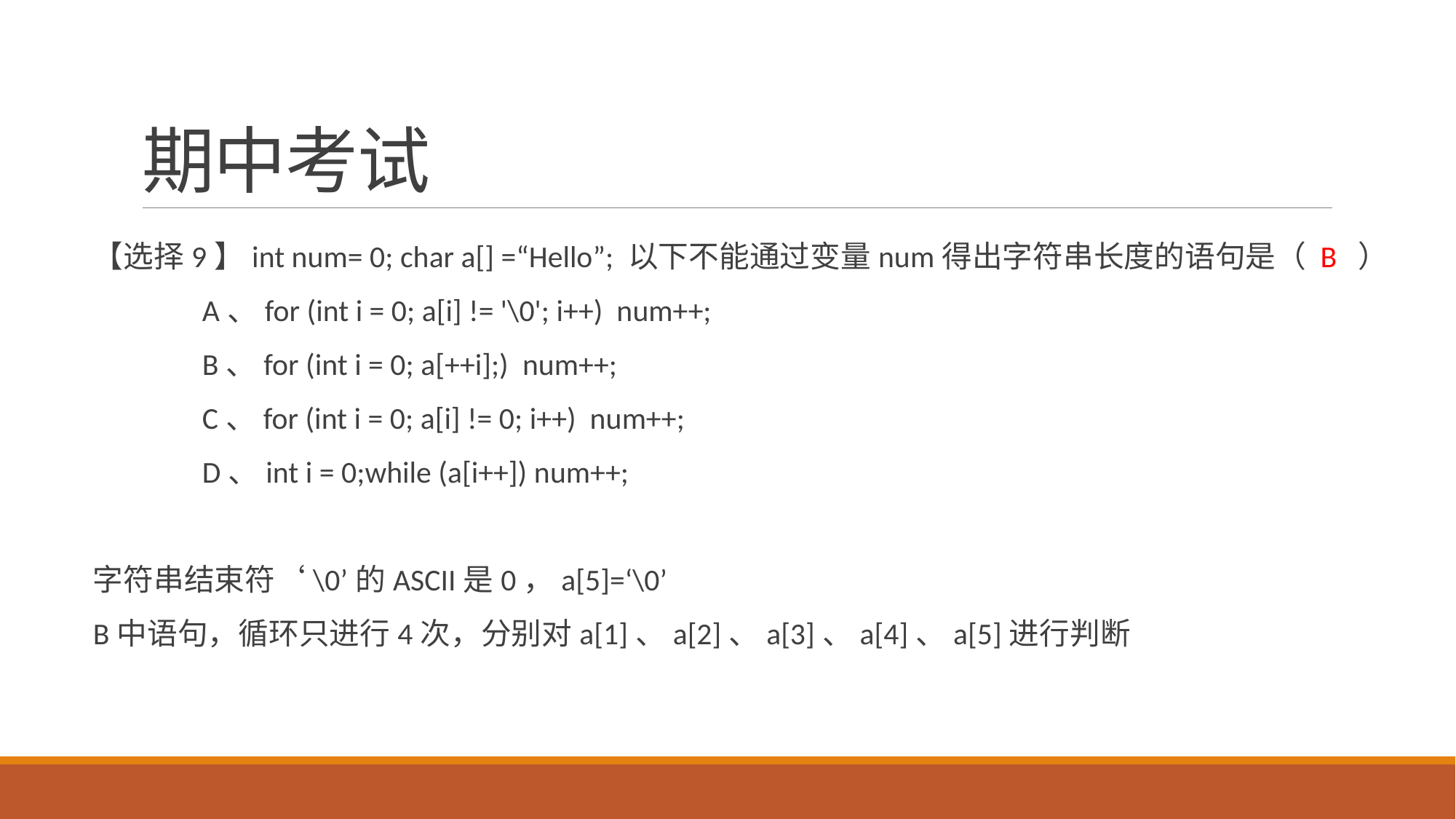

# 期中考试
【选择9】int num= 0; char a[] =“Hello”; 以下不能通过变量num得出字符串长度的语句是（ B  ）
	A、for (int i = 0; a[i] != '\0'; i++)  num++;
	B、for (int i = 0; a[++i];)  num++;
	C、for (int i = 0; a[i] != 0; i++)  num++;
	D、int i = 0;while (a[i++]) num++;

字符串结束符‘\0’的ASCII是0，a[5]=‘\0’
B中语句，循环只进行4次，分别对a[1]、a[2]、a[3]、a[4]、a[5]进行判断